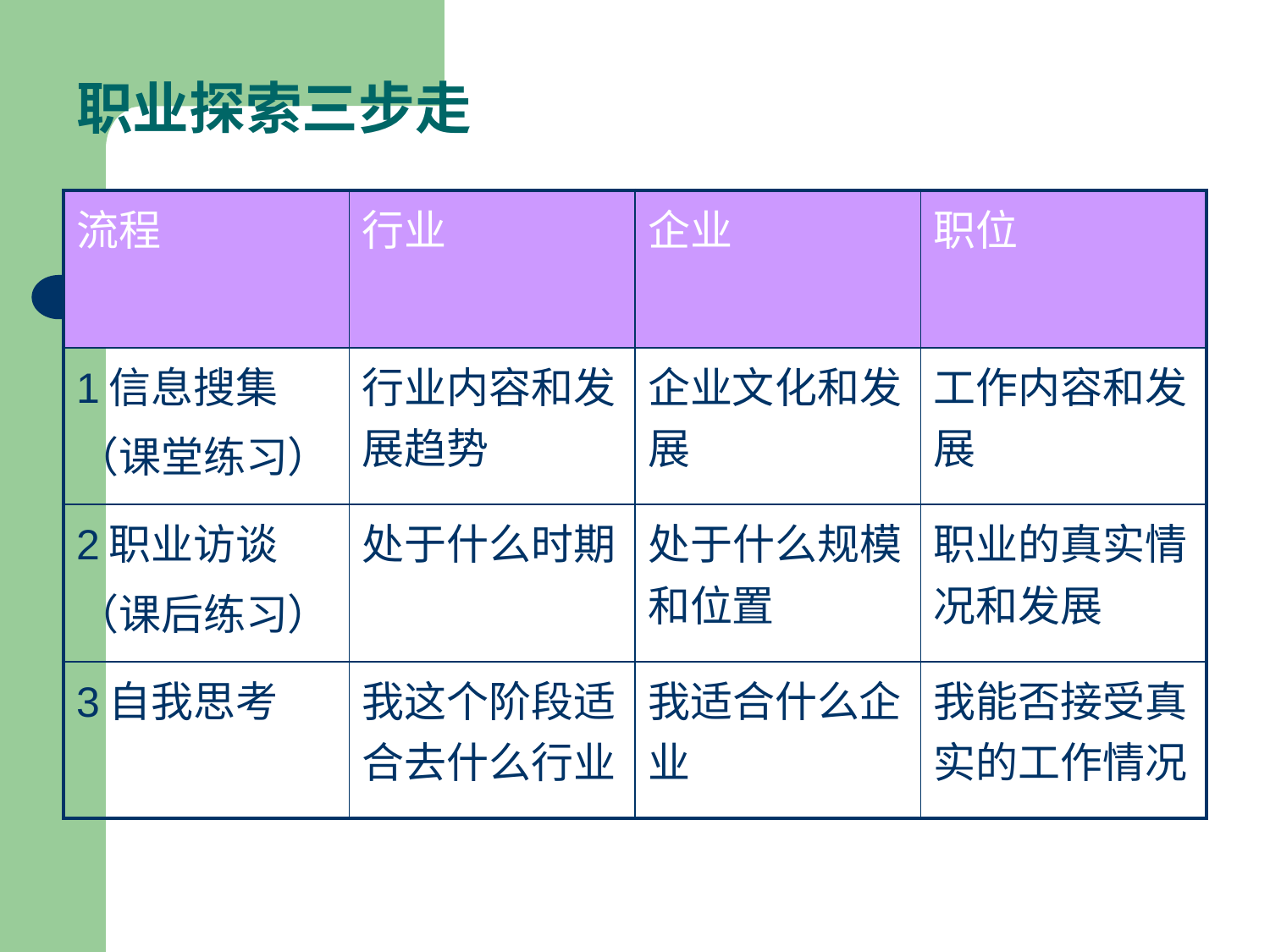

# 职业探索三步走
| 流程 | 行业 | 企业 | 职位 |
| --- | --- | --- | --- |
| 1信息搜集 （课堂练习） | 行业内容和发展趋势 | 企业文化和发展 | 工作内容和发展 |
| 2职业访谈 （课后练习） | 处于什么时期 | 处于什么规模和位置 | 职业的真实情况和发展 |
| 3自我思考 | 我这个阶段适合去什么行业 | 我适合什么企业 | 我能否接受真实的工作情况 |